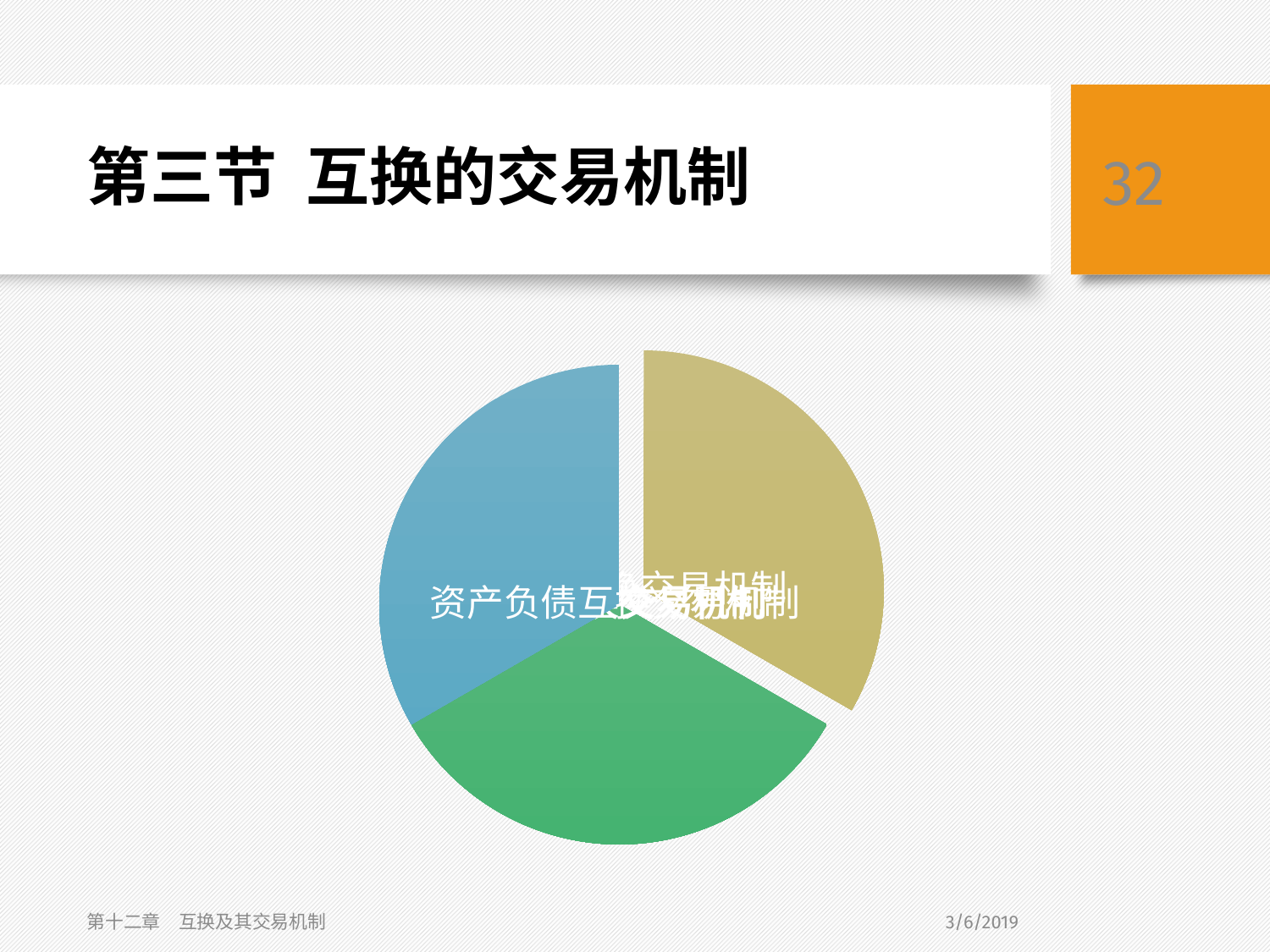

# 第三节  互换的交易机制
32
利率互换交易机制
货币互换交易机制
资产负债互换交易机制
3/6/2019
第十二章　互换及其交易机制